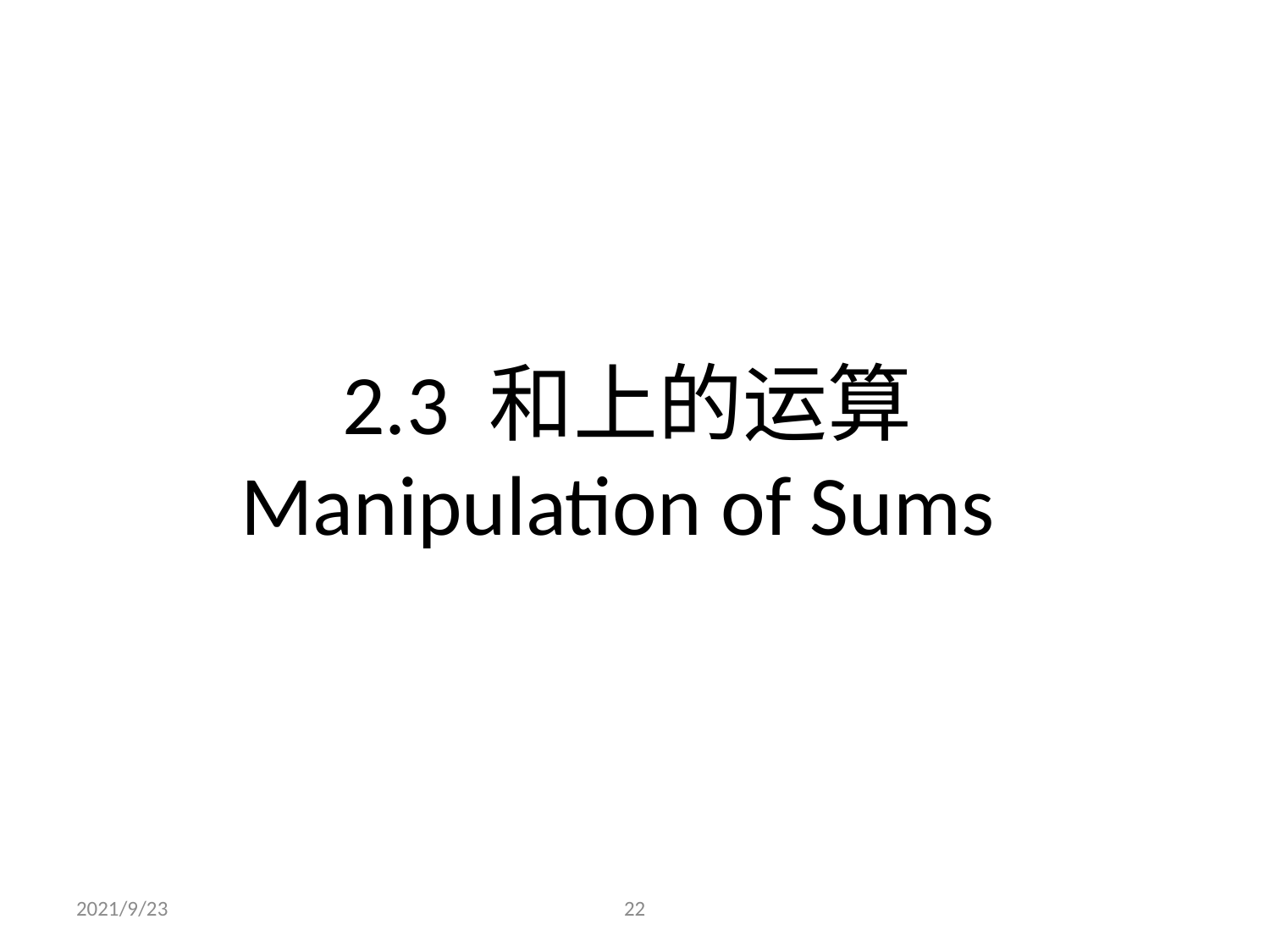

# 2.3 和上的运算 Manipulation of Sums
2021/9/23
22